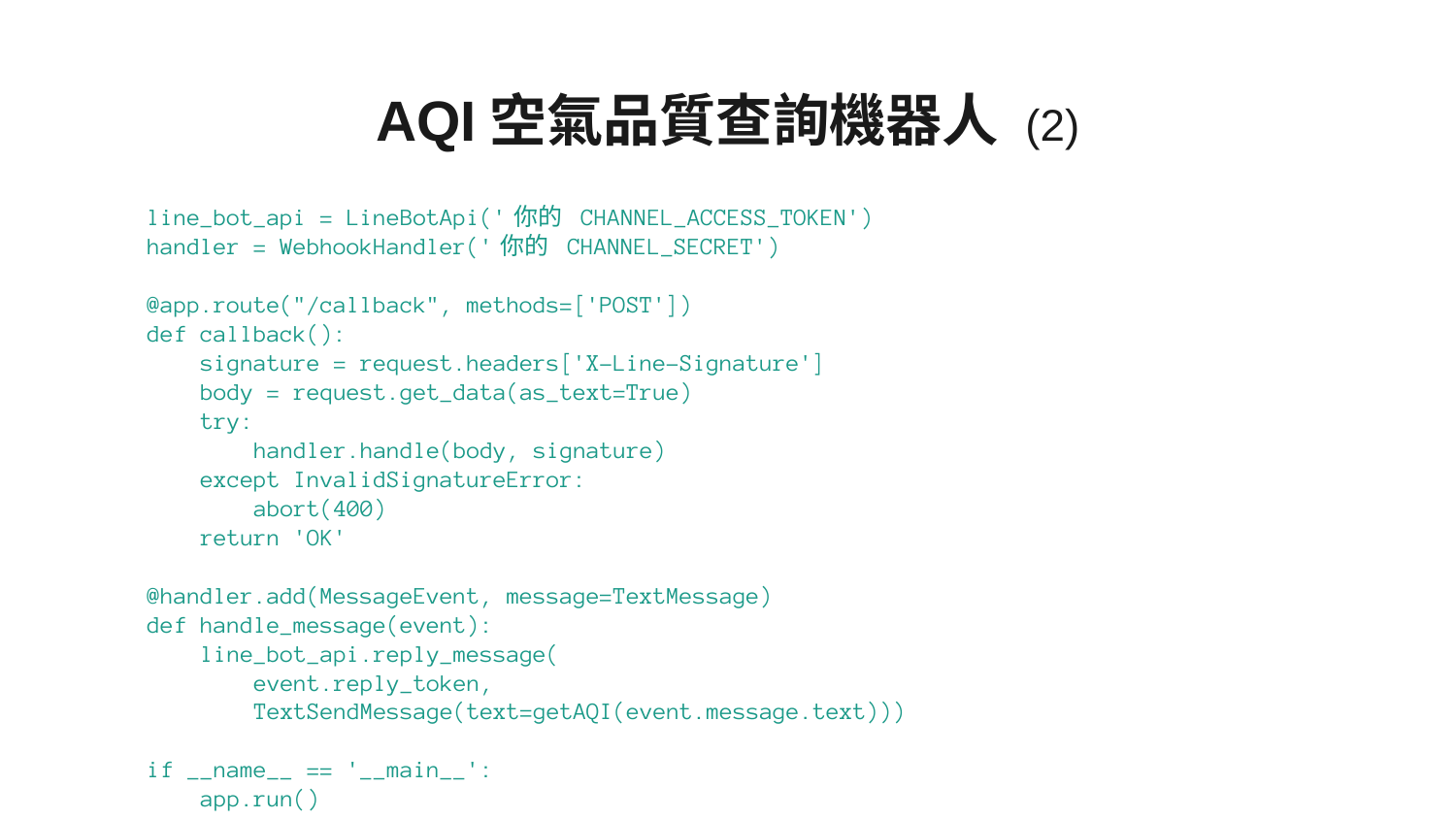

# AQI空氣品質查詢機器人 (2)
line_bot_api = LineBotApi('你的 CHANNEL_ACCESS_TOKEN')
handler = WebhookHandler('你的 CHANNEL_SECRET')

@app.route("/callback", methods=['POST'])
def callback():
    signature = request.headers['X-Line-Signature']
    body = request.get_data(as_text=True)
    try:
        handler.handle(body, signature)
    except InvalidSignatureError:
        abort(400)
    return 'OK'

@handler.add(MessageEvent, message=TextMessage)
def handle_message(event):
    line_bot_api.reply_message(
        event.reply_token,
        TextSendMessage(text=getAQI(event.message.text)))

if __name__ == '__main__':
    app.run()

33